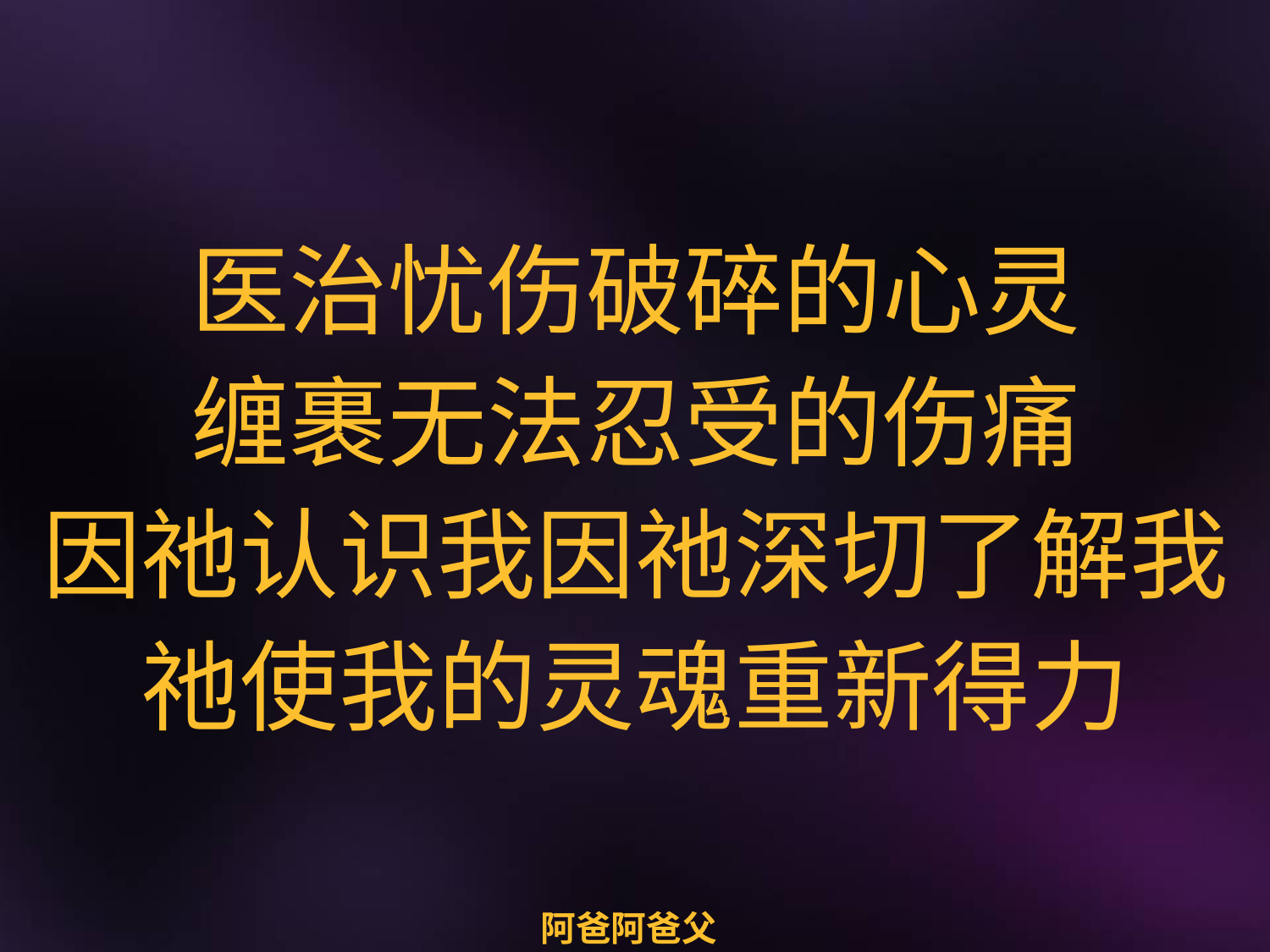

医治忧伤破碎的心灵
缠裹无法忍受的伤痛
因祂认识我因祂深切了解我
祂使我的灵魂重新得力
阿爸阿爸父